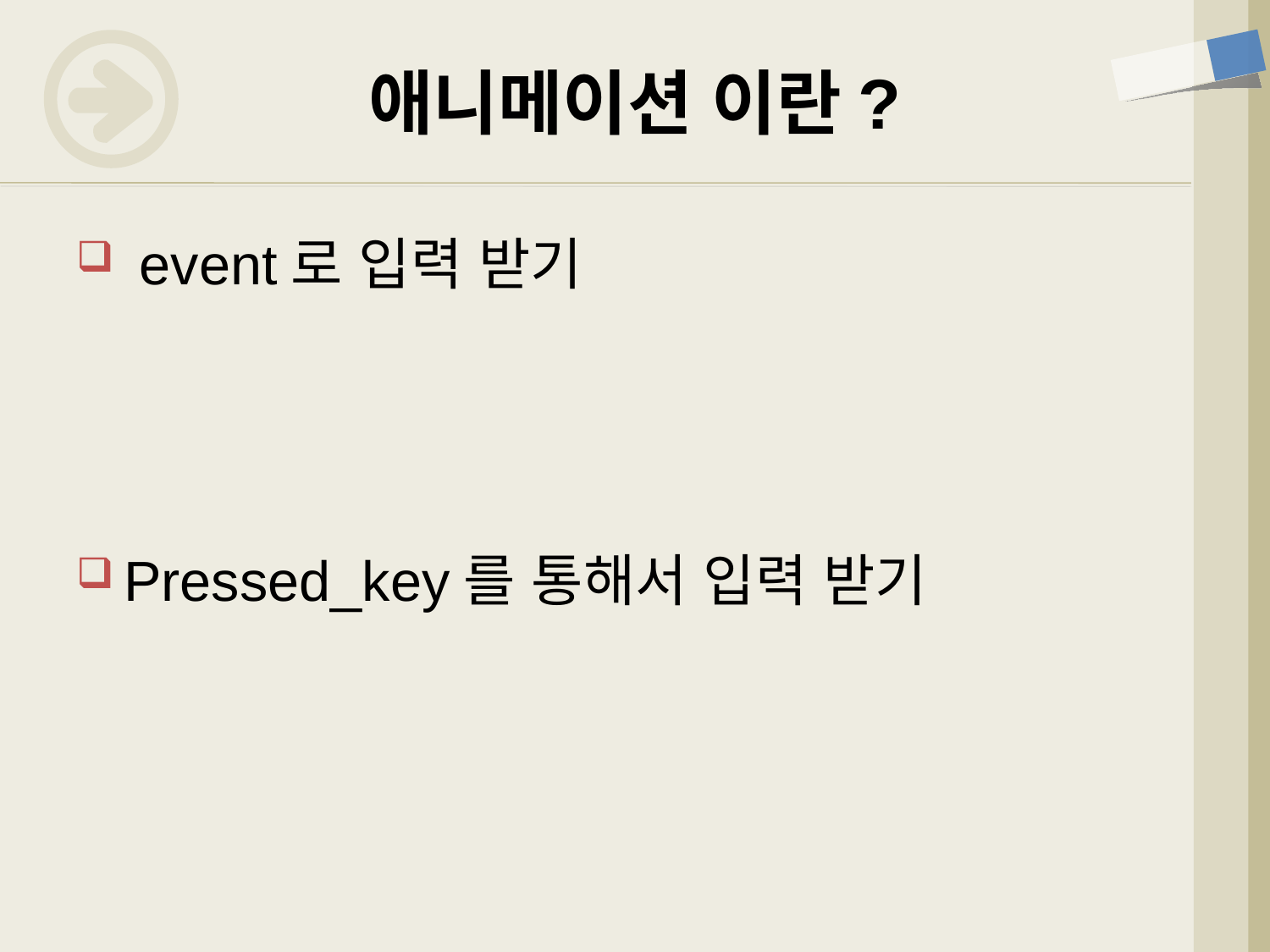

# 애니메이션 이란?
 event로 입력 받기

Pressed_key를 통해서 입력 받기